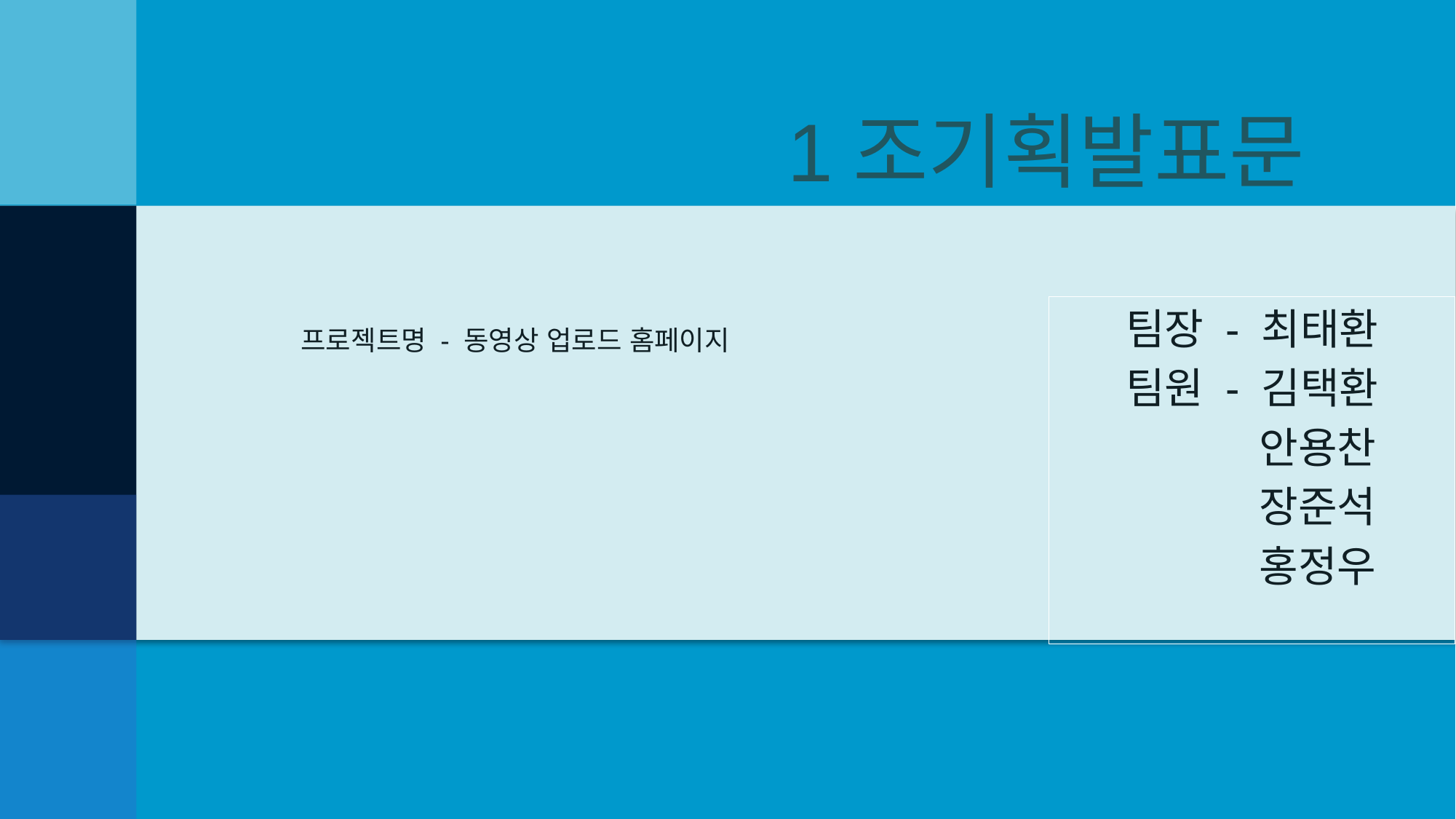

# 1조기획발표문
팀장 - 최태환
팀원 - 김택환
	 안용찬
	 장준석
	 홍정우

프로젝트명 - 동영상 업로드 홈페이지